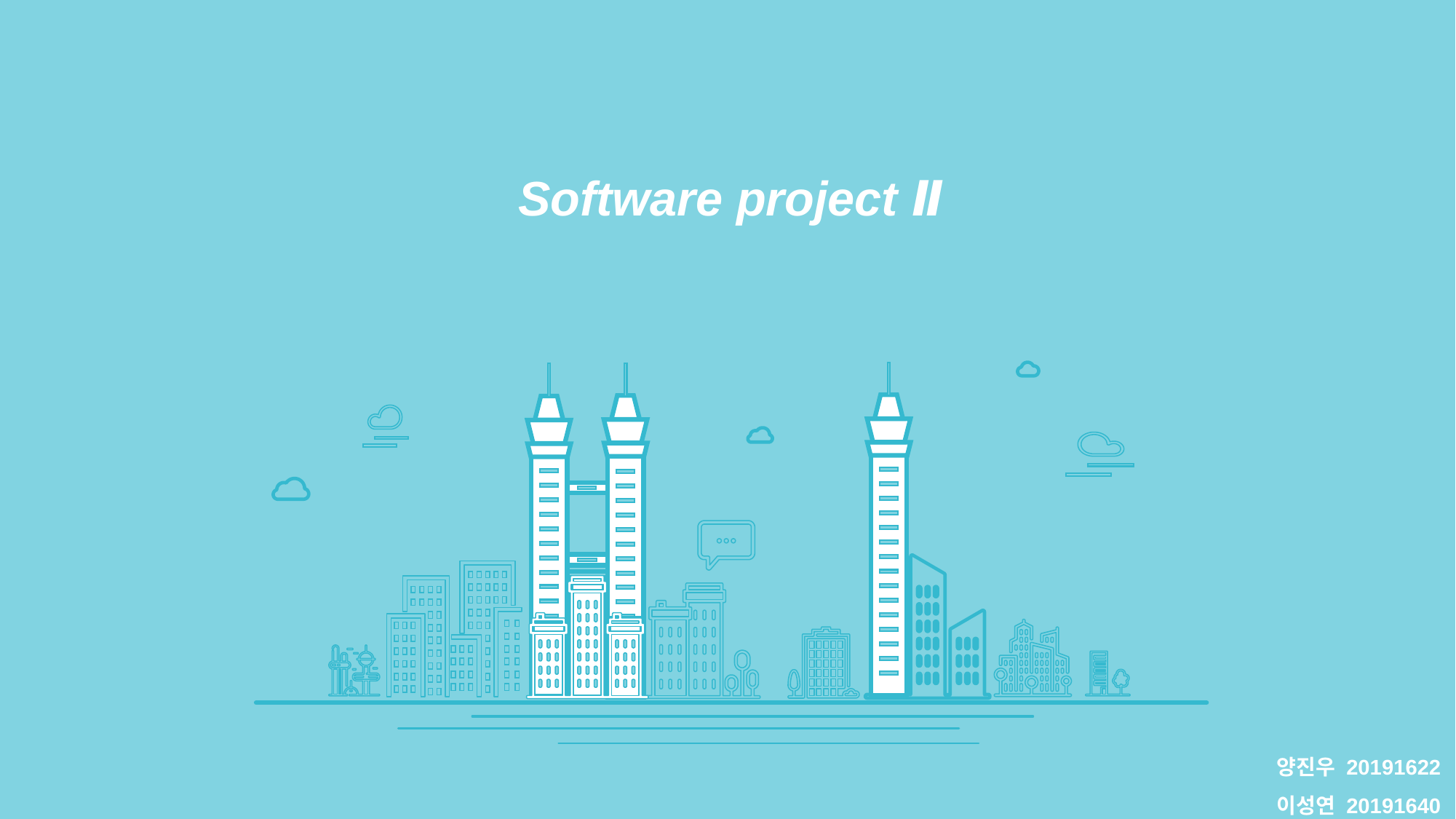

Software project Ⅱ

양진우 20191622
이성연 20191640